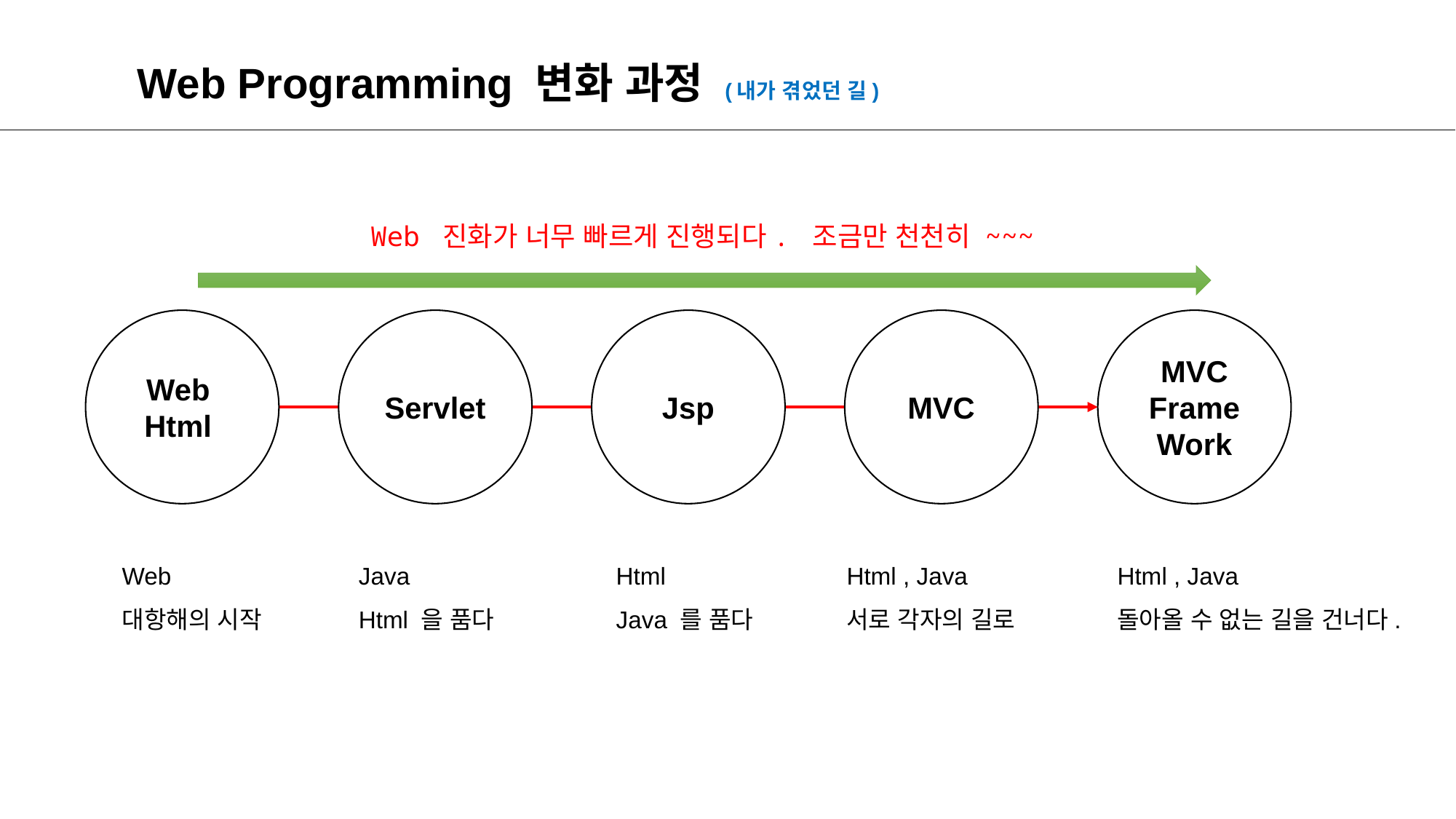

Web Programming 변화 과정 (내가 겪었던 길)
Web 진화가 너무 빠르게 진행되다. 조금만 천천히 ~~~

Web
Html
Servlet
Jsp
MVC
MVC
FrameWork
Web
대항해의 시작
Java
Html 을 품다
Html
Java 를 품다
Html , Java
서로 각자의 길로
Html , Java
돌아올 수 없는 길을 건너다.